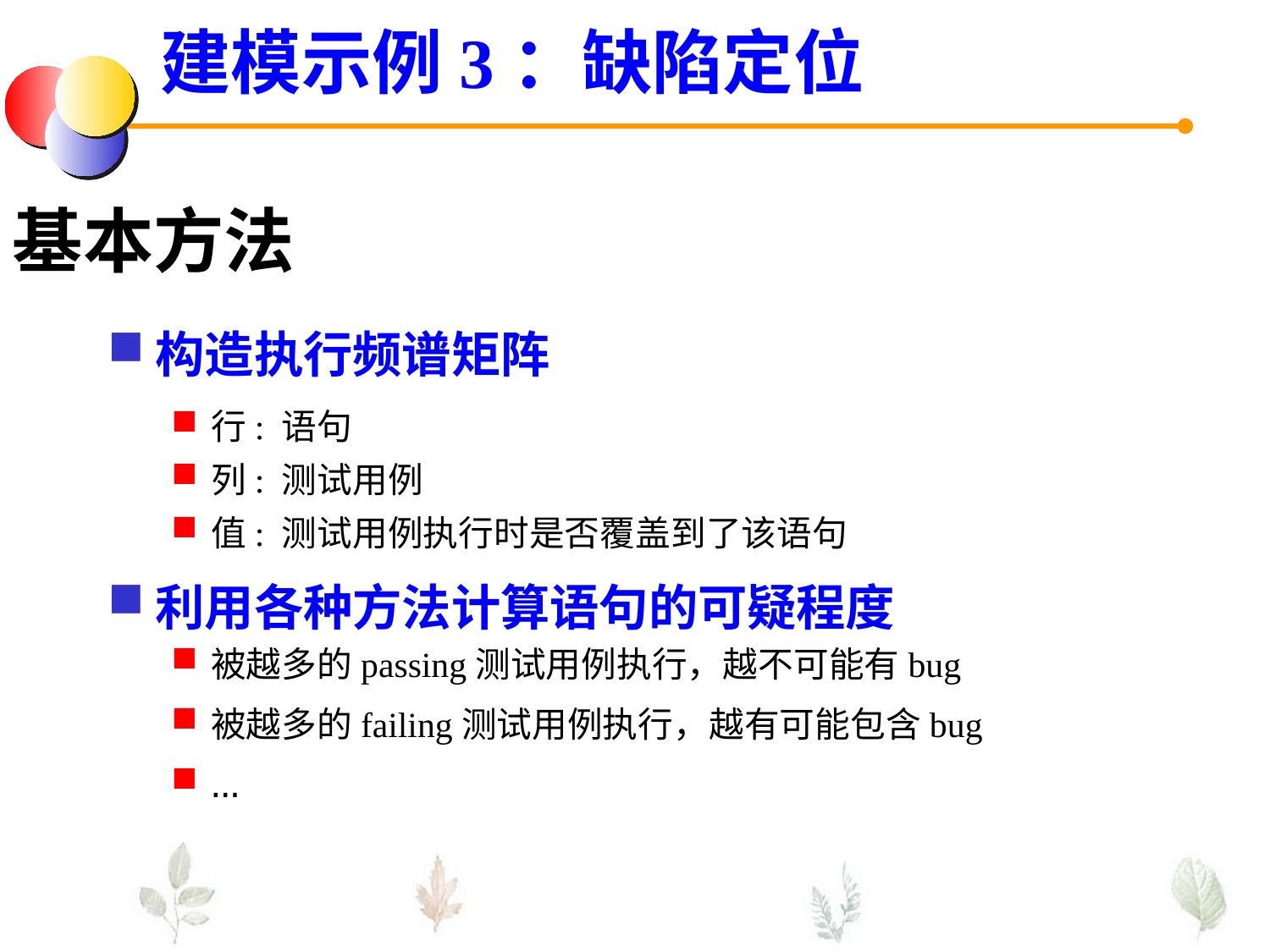

建模示例3：缺陷定位

基本方法
构造执行频谱矩阵
行: 语句
列: 测试用例
值: 测试用例执行时是否覆盖到了该语句
利用各种方法计算语句的可疑程度
被越多的passing测试用例执行，越不可能有bug
被越多的failing测试用例执行，越有可能包含bug
…